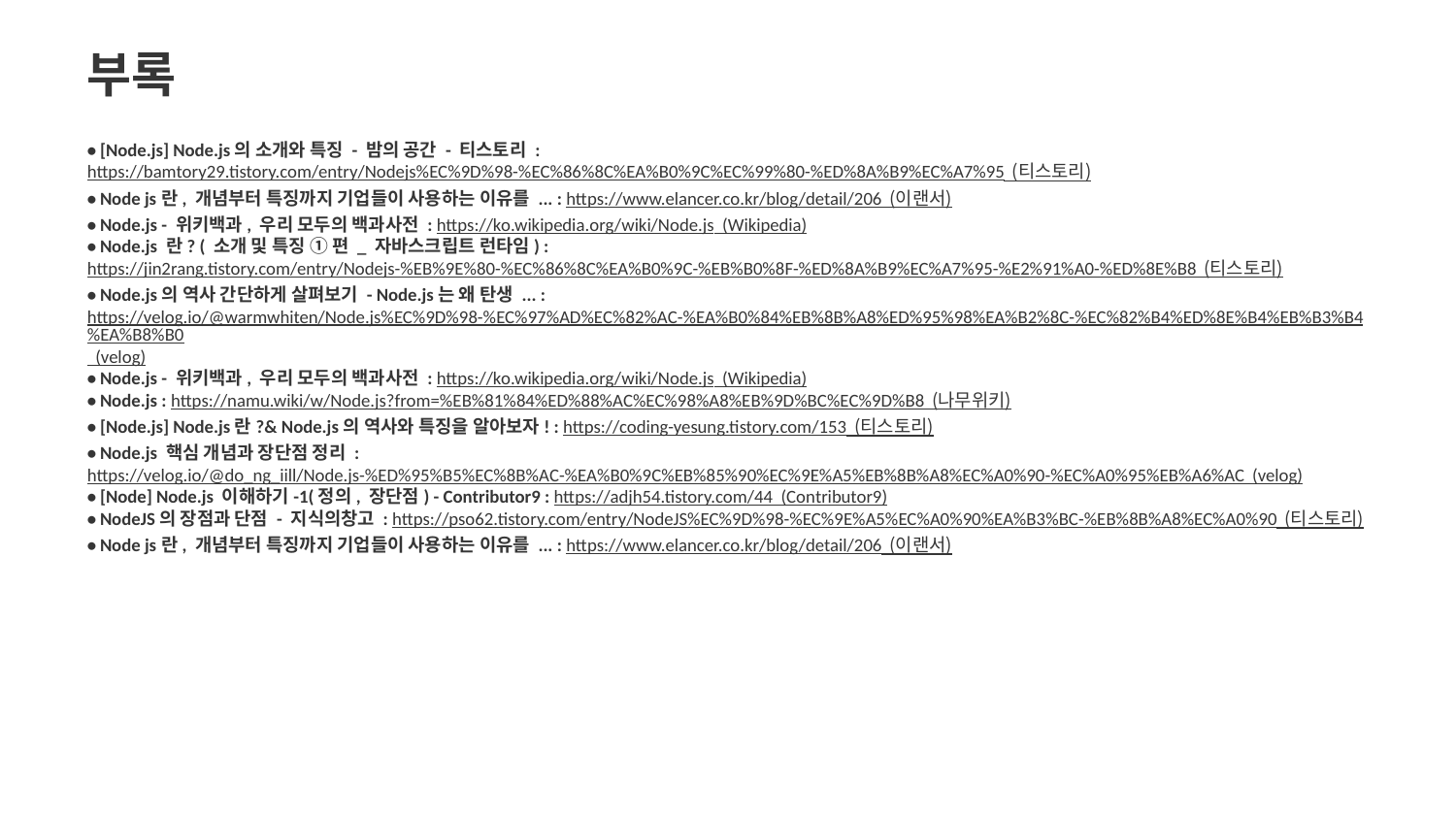

부록
• [Node.js] Node.js의 소개와 특징 - 밤의 공간 - 티스토리 : https://bamtory29.tistory.com/entry/Nodejs%EC%9D%98-%EC%86%8C%EA%B0%9C%EC%99%80-%ED%8A%B9%EC%A7%95  (티스토리)
• Node js란, 개념부터 특징까지 기업들이 사용하는 이유를 ... : https://www.elancer.co.kr/blog/detail/206  (이랜서)
• Node.js - 위키백과, 우리 모두의 백과사전 : https://ko.wikipedia.org/wiki/Node.js  (Wikipedia)
• Node.js 란? ( 소개 및 특징 ① 편 _ 자바스크립트 런타임) : https://jin2rang.tistory.com/entry/Nodejs-%EB%9E%80-%EC%86%8C%EA%B0%9C-%EB%B0%8F-%ED%8A%B9%EC%A7%95-%E2%91%A0-%ED%8E%B8  (티스토리)
• Node.js의 역사 간단하게 살펴보기 - Node.js는 왜 탄생 ... : https://velog.io/@warmwhiten/Node.js%EC%9D%98-%EC%97%AD%EC%82%AC-%EA%B0%84%EB%8B%A8%ED%95%98%EA%B2%8C-%EC%82%B4%ED%8E%B4%EB%B3%B4%EA%B8%B0  (velog)
• Node.js - 위키백과, 우리 모두의 백과사전 : https://ko.wikipedia.org/wiki/Node.js  (Wikipedia)
• Node.js : https://namu.wiki/w/Node.js?from=%EB%81%84%ED%88%AC%EC%98%A8%EB%9D%BC%EC%9D%B8  (나무위키)
• [Node.js] Node.js란?& Node.js의 역사와 특징을 알아보자! : https://coding-yesung.tistory.com/153  (티스토리)
• Node.js 핵심 개념과 장단점 정리 : https://velog.io/@do_ng_iill/Node.js-%ED%95%B5%EC%8B%AC-%EA%B0%9C%EB%85%90%EC%9E%A5%EB%8B%A8%EC%A0%90-%EC%A0%95%EB%A6%AC  (velog)
• [Node] Node.js 이해하기-1(정의, 장단점) - Contributor9 : https://adjh54.tistory.com/44  (Contributor9)
• NodeJS의 장점과 단점 - 지식의창고 : https://pso62.tistory.com/entry/NodeJS%EC%9D%98-%EC%9E%A5%EC%A0%90%EA%B3%BC-%EB%8B%A8%EC%A0%90  (티스토리)
• Node js란, 개념부터 특징까지 기업들이 사용하는 이유를 ... : https://www.elancer.co.kr/blog/detail/206  (이랜서)